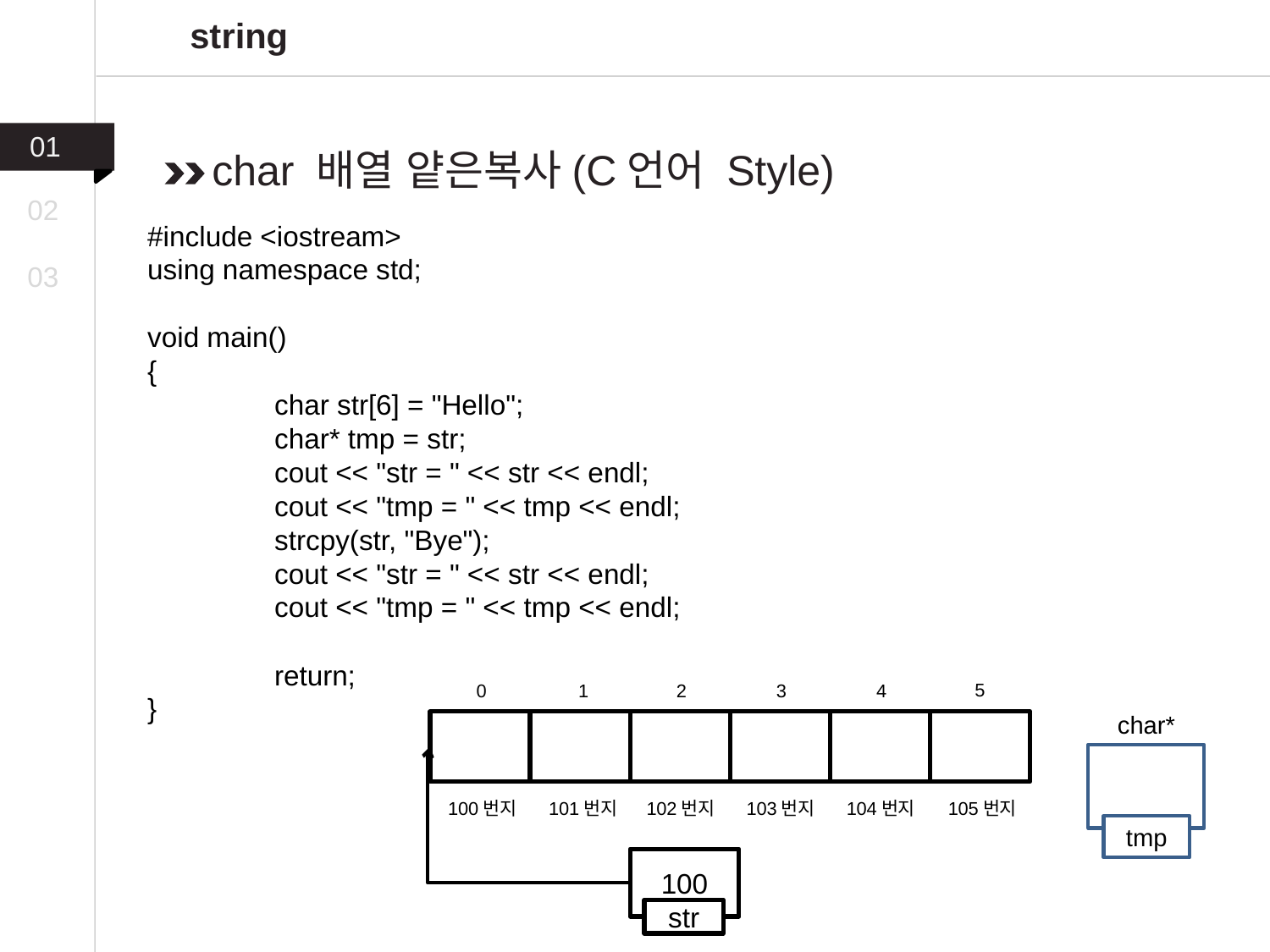

string
01

char 배열 얕은복사(C언어 Style)

02
#include <iostream>
using namespace std;

void main()
{
	char str[6] = "Hello";
	char* tmp = str;
	cout << "str = " << str << endl;
	cout << "tmp = " << tmp << endl;
	strcpy(str, "Bye");
	cout << "str = " << str << endl;
	cout << "tmp = " << tmp << endl;

	return;
}
03
5
0
1
2
3
4
char*

tmp

100번지
101번지
102번지
103번지
104번지
105번지
100
str